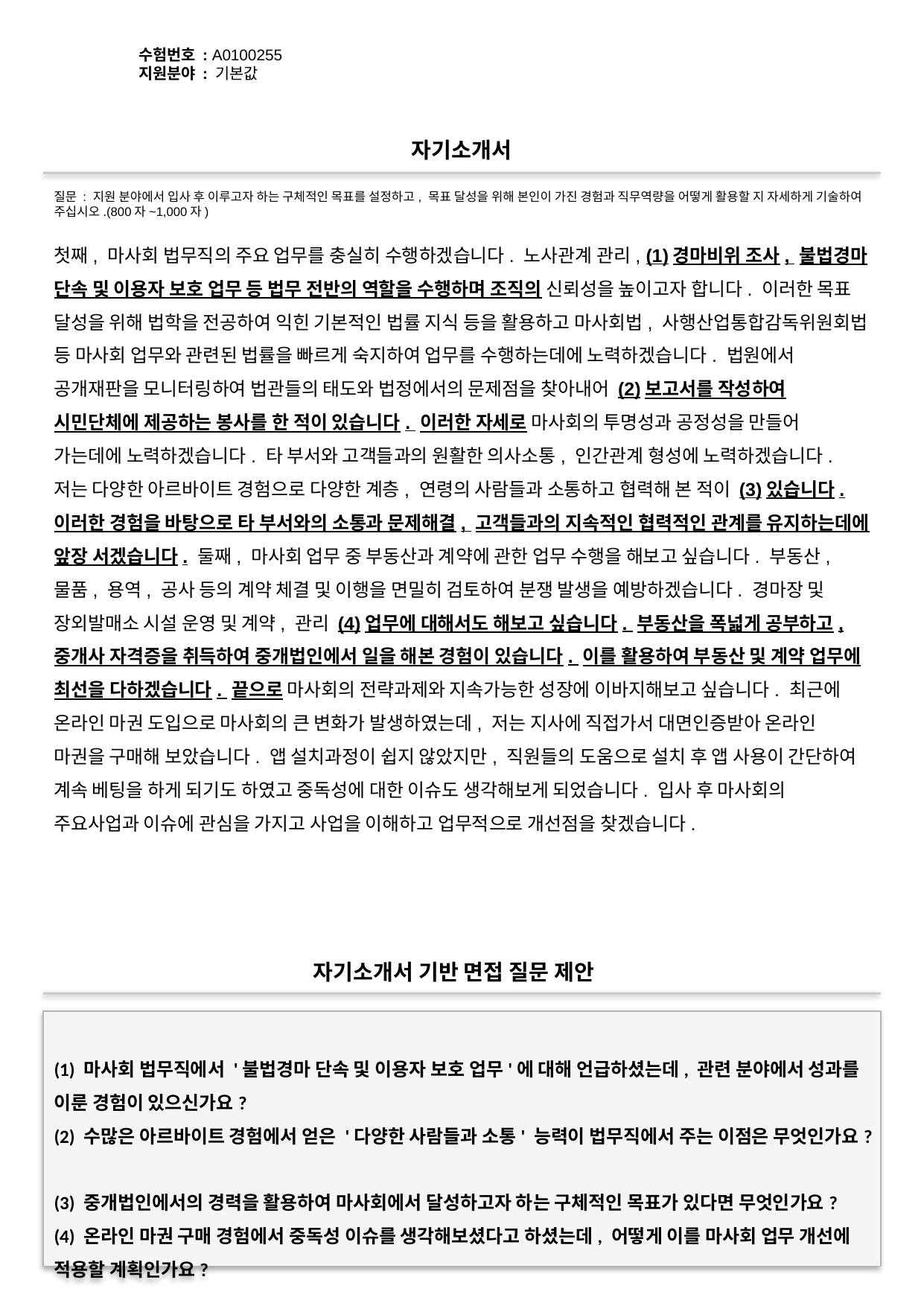

수험번호 : A0100255
지원분야 : 기본값
#

자기소개서

질문 : 지원 분야에서 입사 후 이루고자 하는 구체적인 목표를 설정하고, 목표 달성을 위해 본인이 가진 경험과 직무역량을 어떻게 활용할 지 자세하게 기술하여 주십시오.(800자~1,000자)

첫째, 마사회 법무직의 주요 업무를 충실히 수행하겠습니다. 노사관계 관리, (1)경마비위 조사, 불법경마 단속 및 이용자 보호 업무 등 법무 전반의 역할을 수행하며 조직의 신뢰성을 높이고자 합니다. 이러한 목표 달성을 위해 법학을 전공하여 익힌 기본적인 법률 지식 등을 활용하고 마사회법, 사행산업통합감독위원회법 등 마사회 업무와 관련된 법률을 빠르게 숙지하여 업무를 수행하는데에 노력하겠습니다. 법원에서 공개재판을 모니터링하여 법관들의 태도와 법정에서의 문제점을 찾아내어 (2)보고서를 작성하여 시민단체에 제공하는 봉사를 한 적이 있습니다. 이러한 자세로 마사회의 투명성과 공정성을 만들어 가는데에 노력하겠습니다. 타 부서와 고객들과의 원활한 의사소통, 인간관계 형성에 노력하겠습니다. 저는 다양한 아르바이트 경험으로 다양한 계층, 연령의 사람들과 소통하고 협력해 본 적이 (3)있습니다. 이러한 경험을 바탕으로 타 부서와의 소통과 문제해결, 고객들과의 지속적인 협력적인 관계를 유지하는데에 앞장 서겠습니다. 둘째, 마사회 업무 중 부동산과 계약에 관한 업무 수행을 해보고 싶습니다. 부동산, 물품, 용역, 공사 등의 계약 체결 및 이행을 면밀히 검토하여 분쟁 발생을 예방하겠습니다. 경마장 및 장외발매소 시설 운영 및 계약, 관리 (4)업무에 대해서도 해보고 싶습니다. 부동산을 폭넓게 공부하고, 중개사 자격증을 취득하여 중개법인에서 일을 해본 경험이 있습니다. 이를 활용하여 부동산 및 계약 업무에 최선을 다하겠습니다. 끝으로 마사회의 전략과제와 지속가능한 성장에 이바지해보고 싶습니다. 최근에 온라인 마권 도입으로 마사회의 큰 변화가 발생하였는데, 저는 지사에 직접가서 대면인증받아 온라인 마권을 구매해 보았습니다. 앱 설치과정이 쉽지 않았지만, 직원들의 도움으로 설치 후 앱 사용이 간단하여 계속 베팅을 하게 되기도 하였고 중독성에 대한 이슈도 생각해보게 되었습니다. 입사 후 마사회의 주요사업과 이슈에 관심을 가지고 사업을 이해하고 업무적으로 개선점을 찾겠습니다.

자기소개서 기반 면접 질문 제안

(1) 마사회 법무직에서 '불법경마 단속 및 이용자 보호 업무'에 대해 언급하셨는데, 관련 분야에서 성과를 이룬 경험이 있으신가요?
(2) 수많은 아르바이트 경험에서 얻은 '다양한 사람들과 소통' 능력이 법무직에서 주는 이점은 무엇인가요?
(3) 중개법인에서의 경력을 활용하여 마사회에서 달성하고자 하는 구체적인 목표가 있다면 무엇인가요?
(4) 온라인 마권 구매 경험에서 중독성 이슈를 생각해보셨다고 하셨는데, 어떻게 이를 마사회 업무 개선에 적용할 계획인가요?